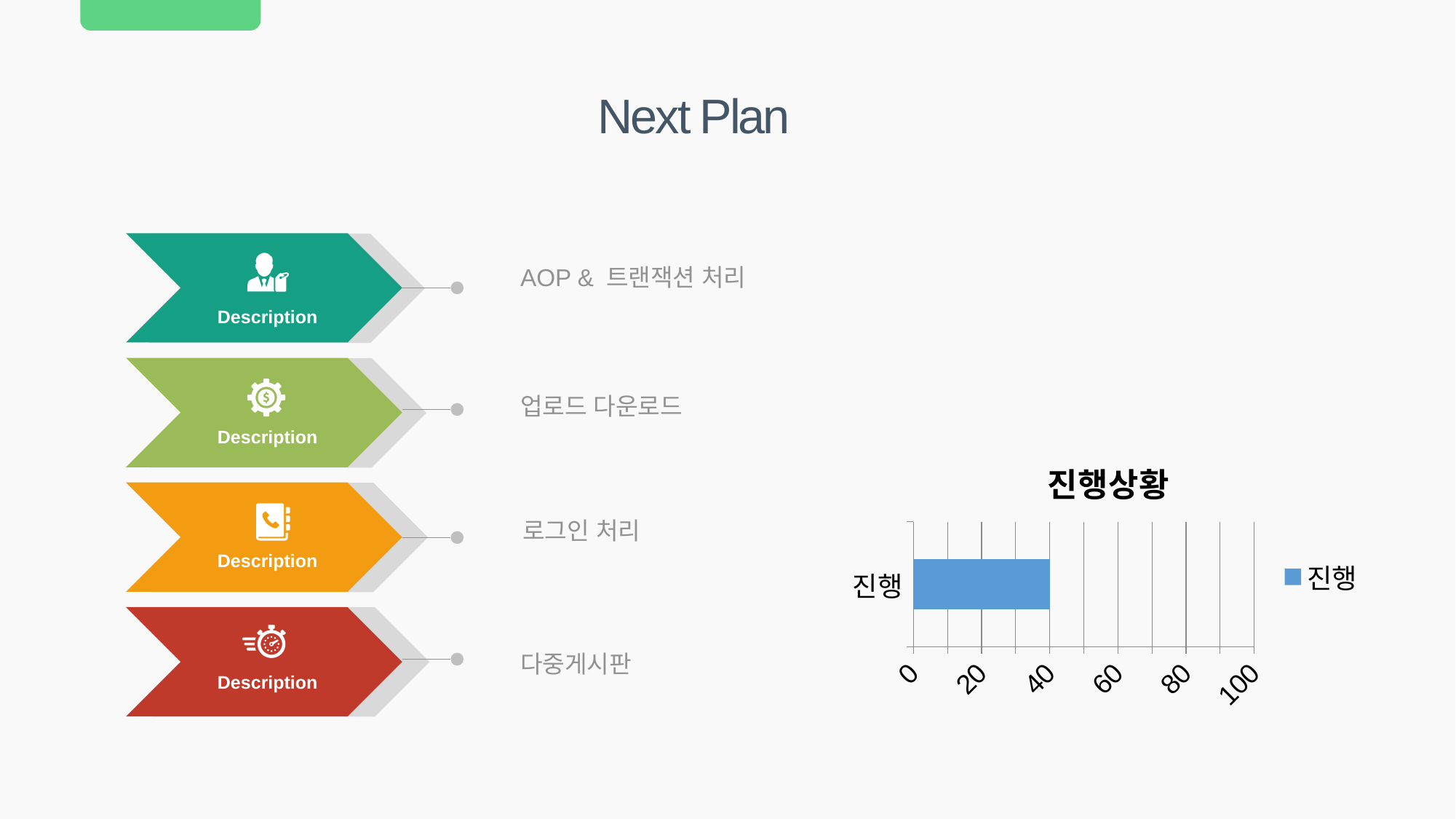

Next Plan

AOP & 트랜잭션 처리

Description

업로드 다운로드

Description

### Chart: 진행상황

| Category | 진행 |
|---|---|
| 진행 | 40.0 |

로그인 처리

Description

다중게시판

Description